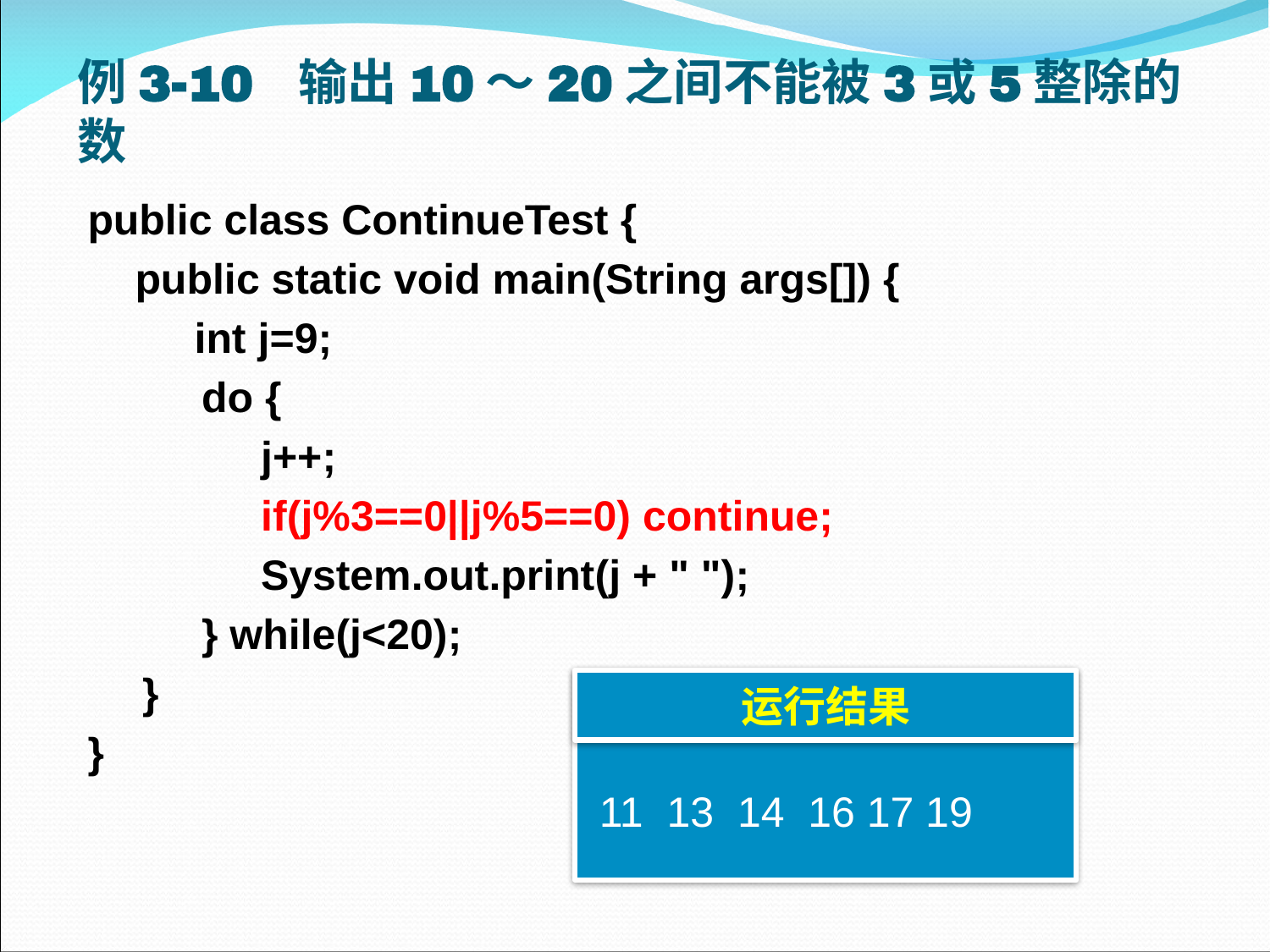

# 例3-10  输出10～20之间不能被3或5整除的数
public class ContinueTest {
    public static void main(String args[]) {
         int j=9;
     do {
          j++;
          if(j%3==0||j%5==0) continue;
          System.out.print(j + " ");
     } while(j<20);
}
}

 11  13  14  16 17 19
运行结果